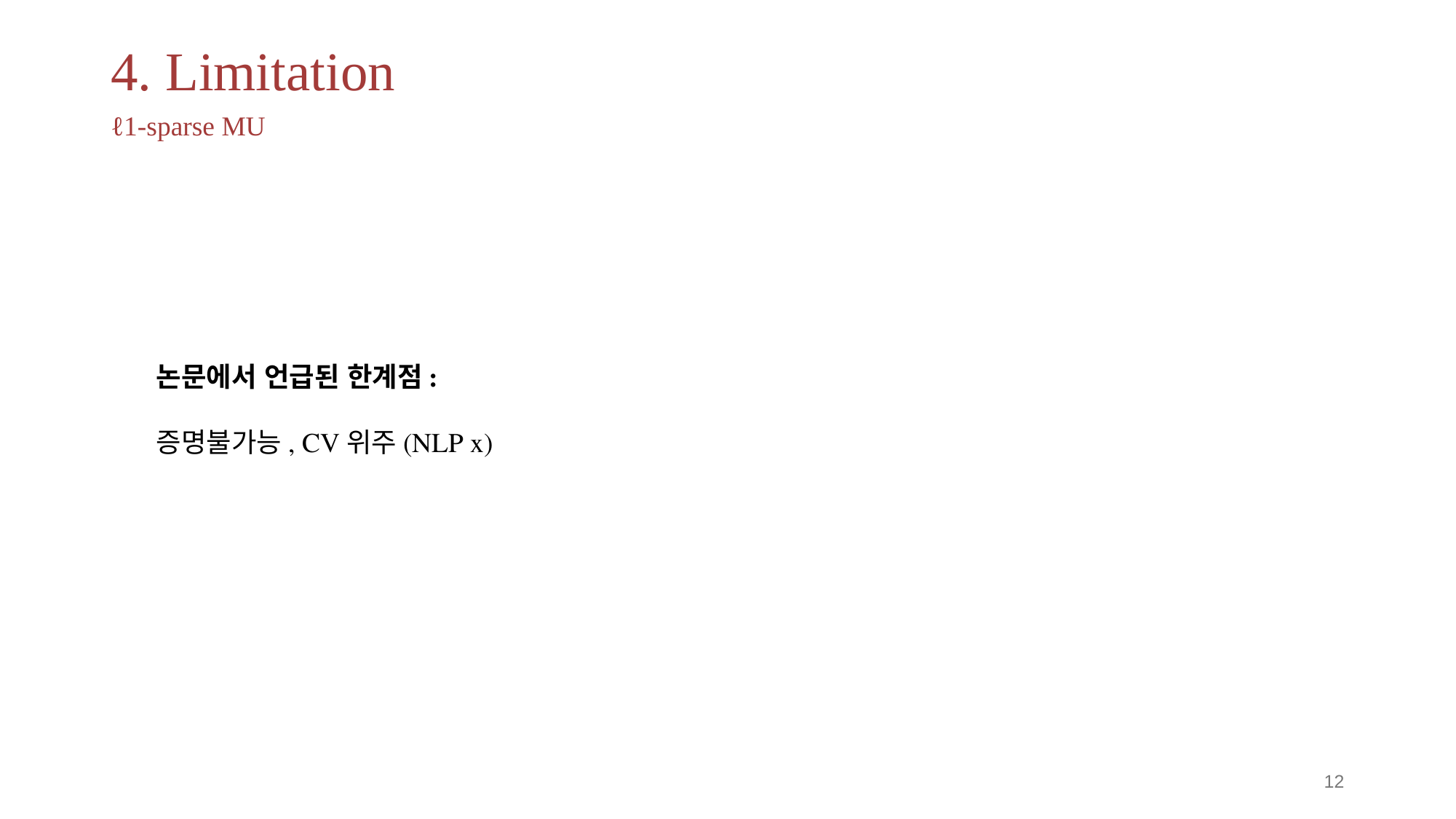

# 4. Limitation
ℓ1-sparse MU
논문에서 언급된 한계점:

증명불가능, CV위주(NLP x)
12